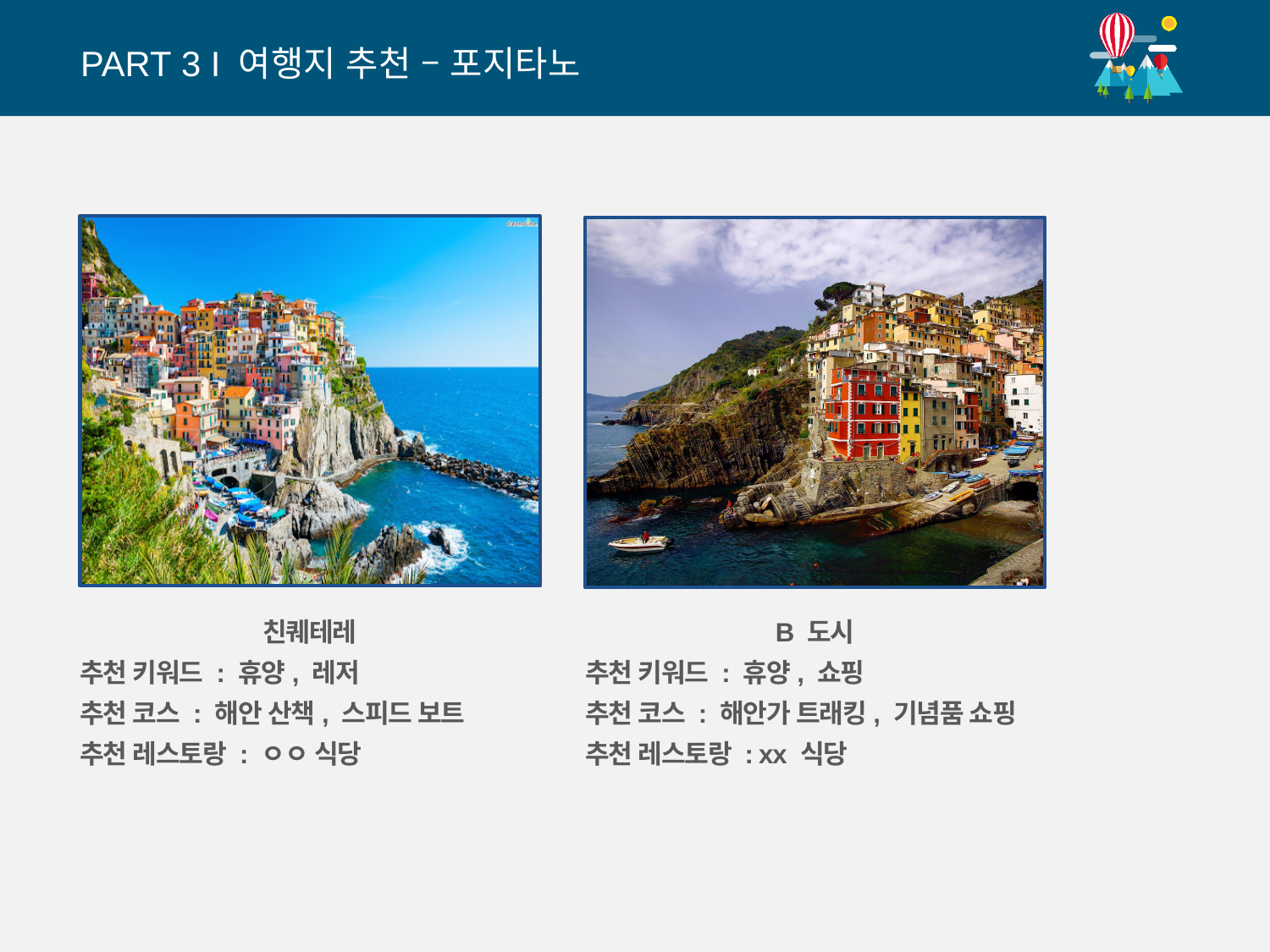

PART 3 I 여행지 추천 – 포지타노

친퀘테레
추천 키워드 : 휴양, 레저
추천 코스 : 해안 산책, 스피드 보트
추천 레스토랑 : ㅇㅇ 식당

B 도시
추천 키워드 : 휴양, 쇼핑
추천 코스 : 해안가 트래킹, 기념품 쇼핑
추천 레스토랑 : xx 식당